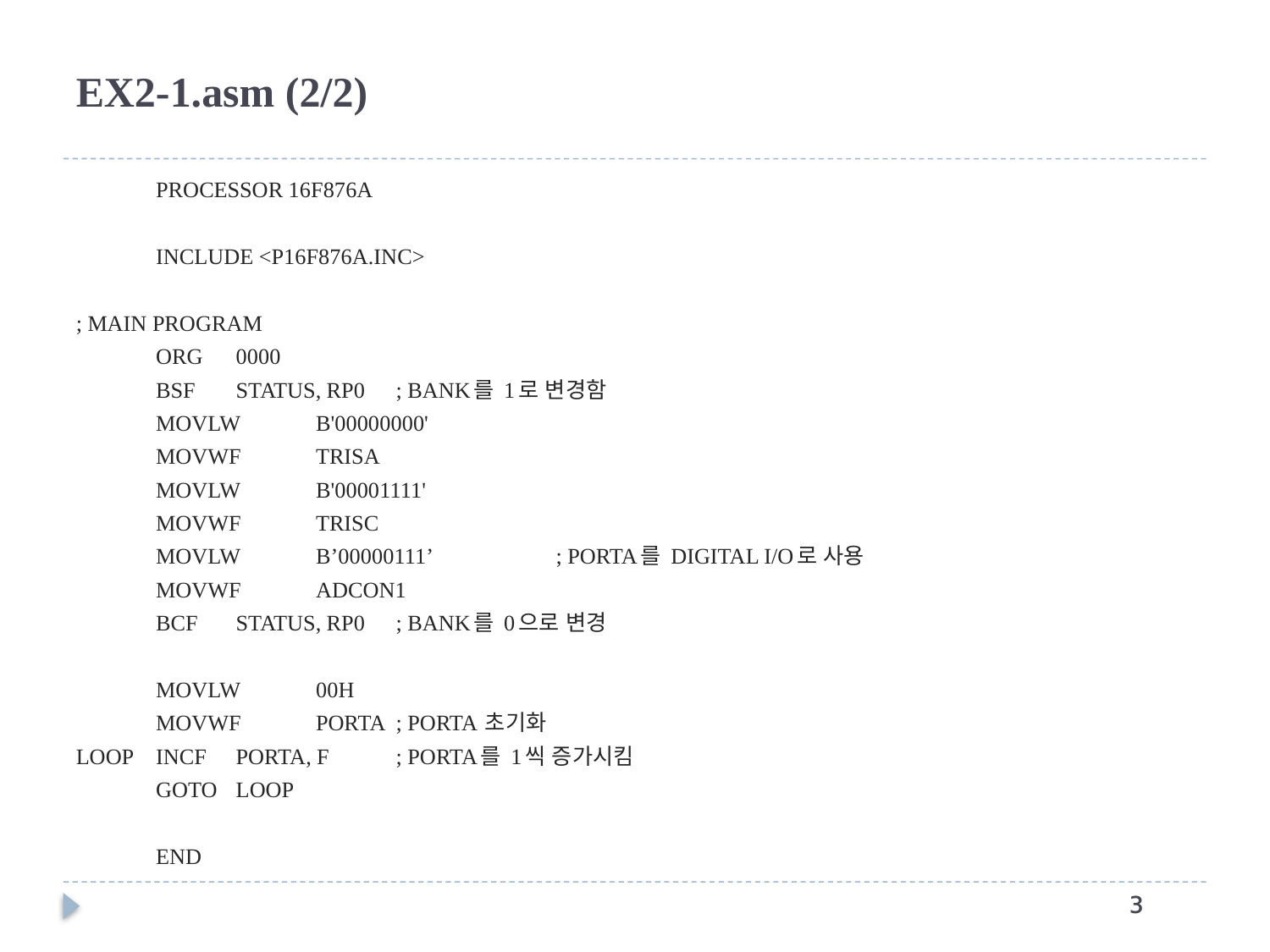

# EX2-1.asm (2/2)
	PROCESSOR 16F876A

	INCLUDE <P16F876A.INC>

; MAIN PROGRAM
	ORG	0000
	BSF	STATUS, RP0	; BANK를 1로 변경함
	MOVLW	B'00000000'
	MOVWF	TRISA
	MOVLW	B'00001111'
	MOVWF	TRISC
	MOVLW 	B’00000111’		; PORTA를 DIGITAL I/O로 사용
	MOVWF	ADCON1
	BCF	STATUS, RP0	; BANK를 0으로 변경

	MOVLW	00H
	MOVWF	PORTA		; PORTA 초기화
LOOP	INCF	PORTA, F		; PORTA를 1씩 증가시킴
	GOTO	LOOP

	END
3